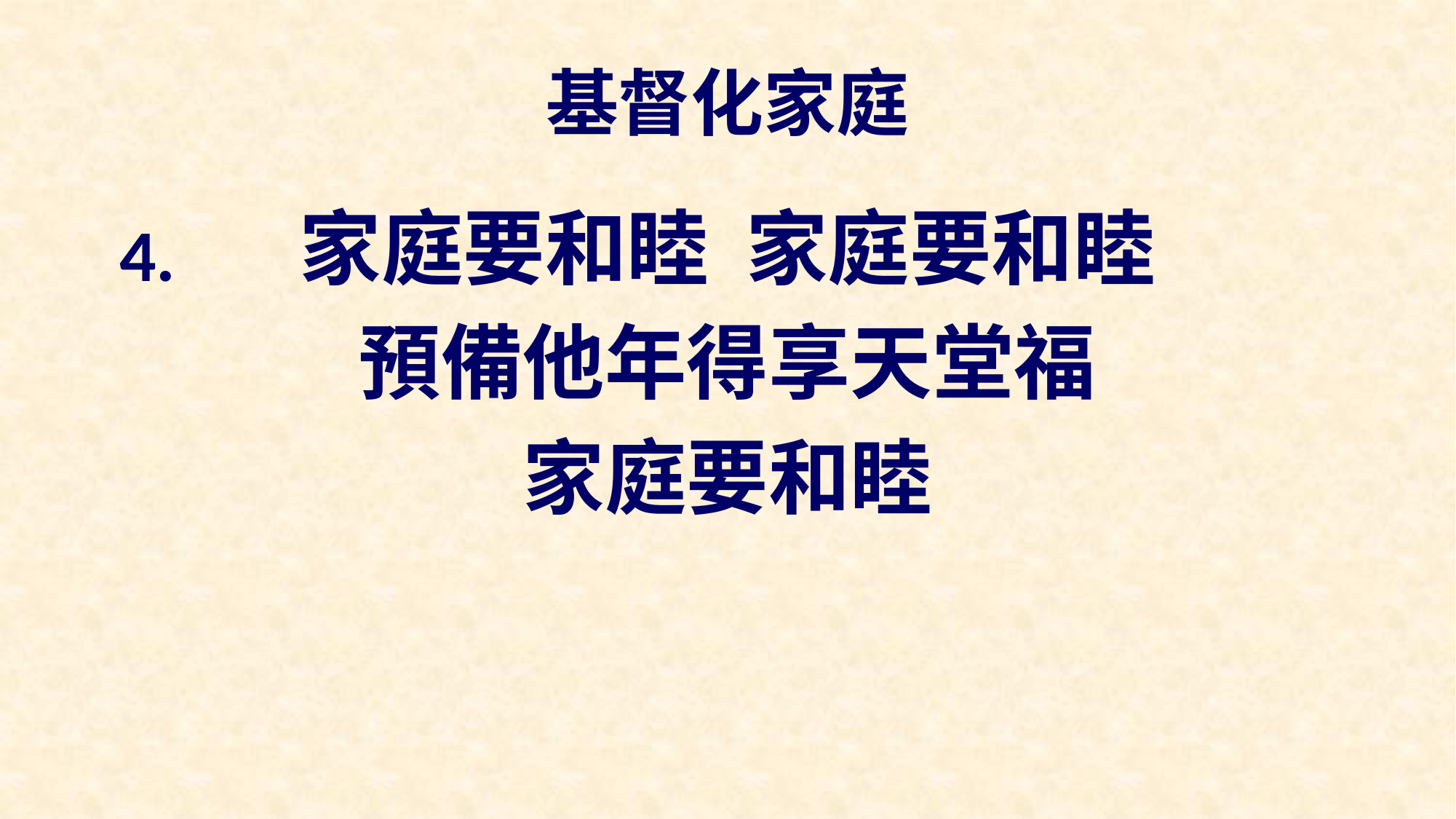

# 基督化家庭
家庭要和睦  家庭要和睦
預備他年得享天堂福
家庭要和睦
4.